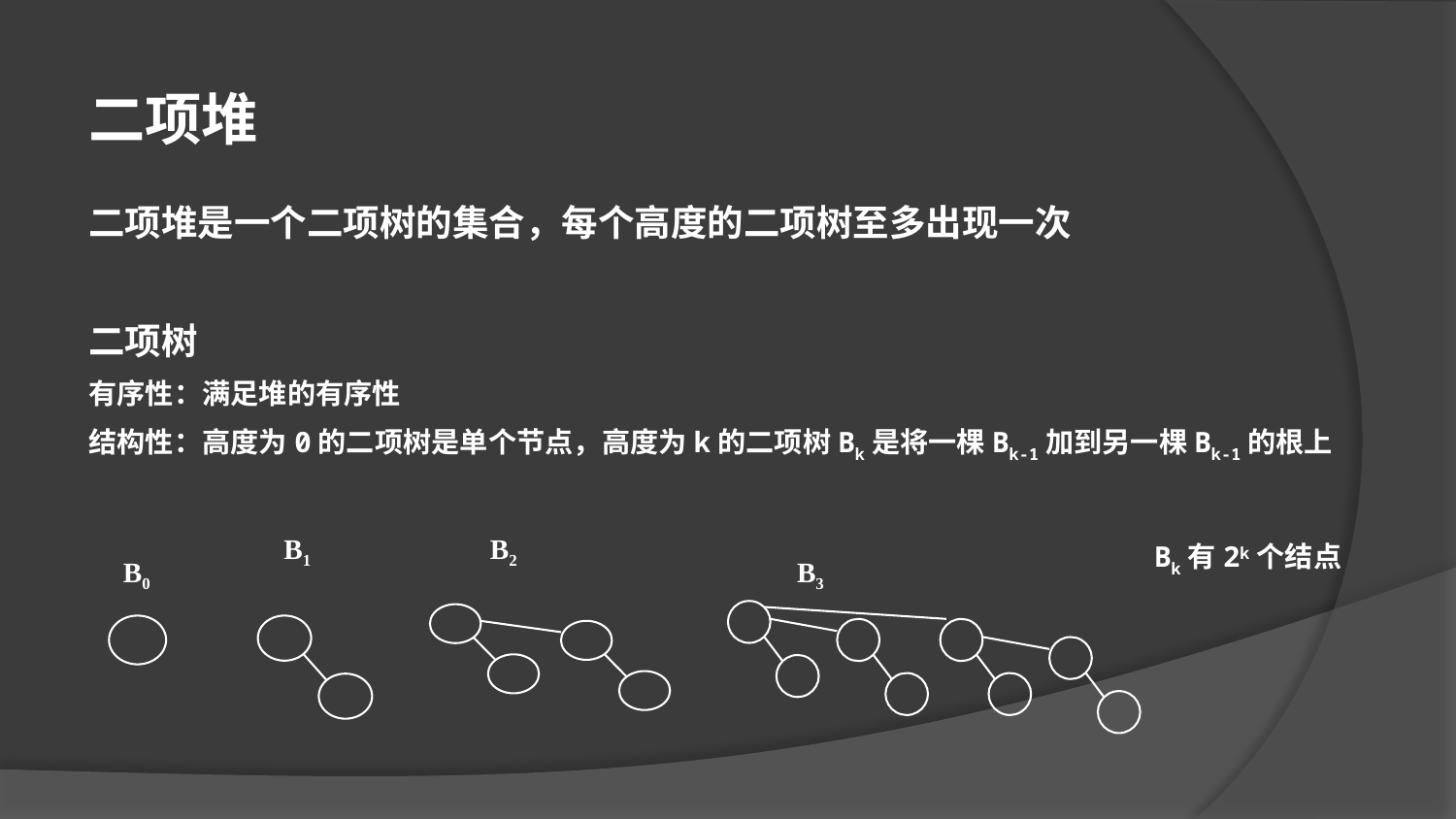

二项堆
二项堆是一个二项树的集合，每个高度的二项树至多出现一次

二项树
有序性：满足堆的有序性
结构性：高度为0的二项树是单个节点，高度为k的二项树Bk是将一棵Bk-1加到另一棵Bk-1的根上
Bk有2k个结点
B1
B2
B0
B3